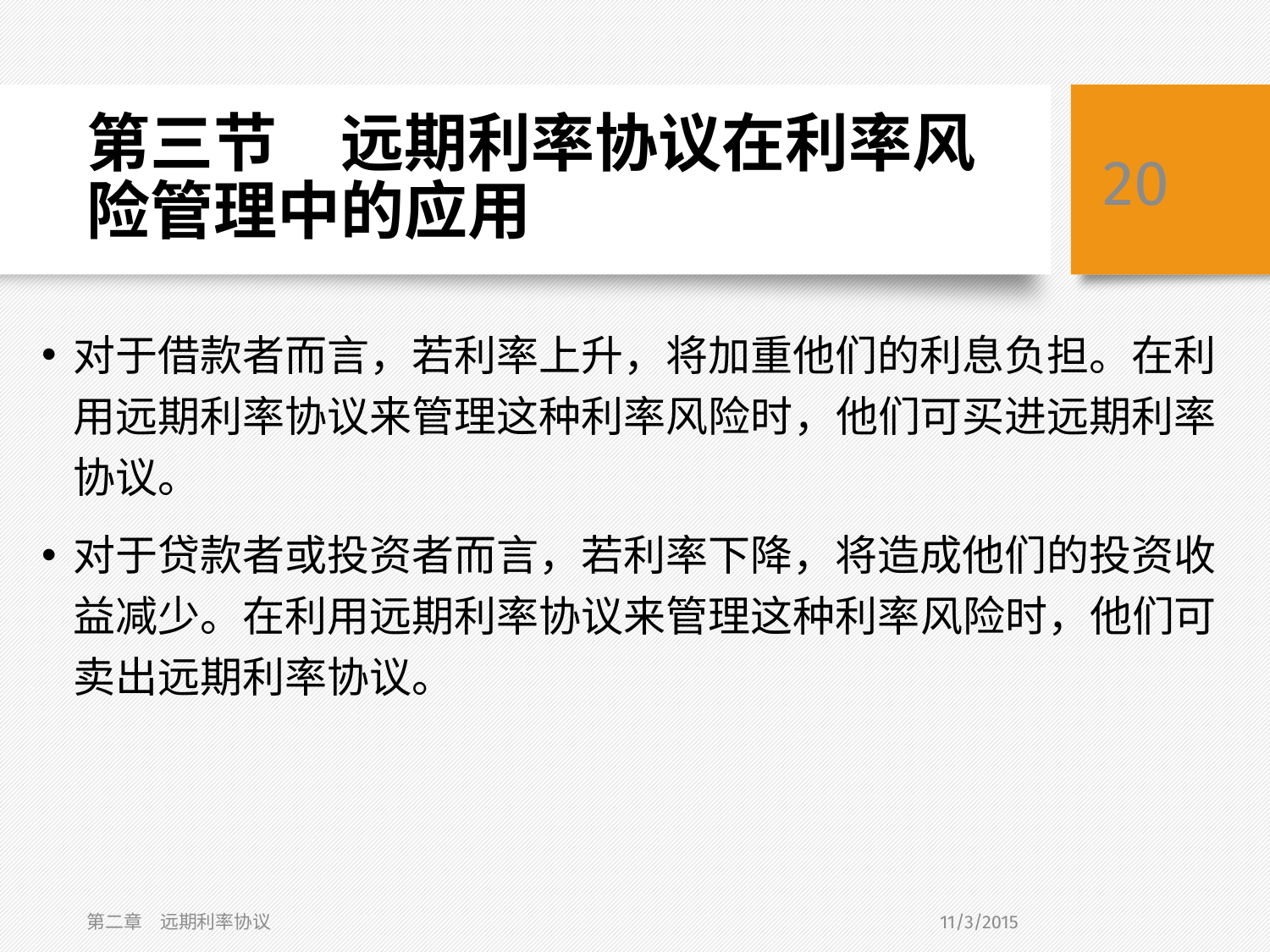

# 第三节　远期利率协议在利率风险管理中的应用
20
对于借款者而言，若利率上升，将加重他们的利息负担。在利用远期利率协议来管理这种利率风险时，他们可买进远期利率协议。
对于贷款者或投资者而言，若利率下降，将造成他们的投资收益减少。在利用远期利率协议来管理这种利率风险时，他们可卖出远期利率协议。
11/3/2015
第二章　远期利率协议